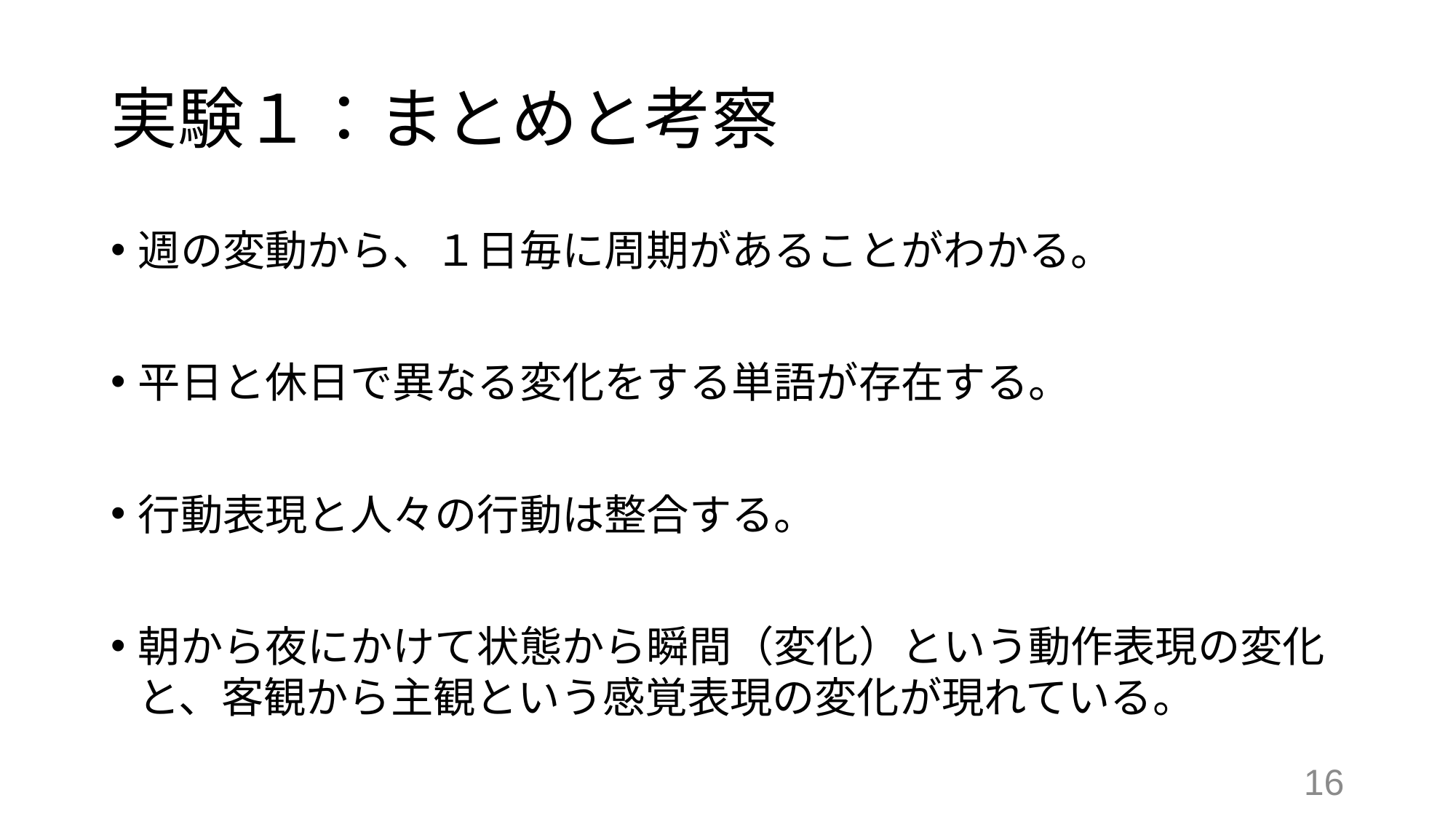

# 実験１：まとめと考察
週の変動から、１日毎に周期があることがわかる。

平日と休日で異なる変化をする単語が存在する。

行動表現と人々の行動は整合する。

朝から夜にかけて状態から瞬間（変化）という動作表現の変化と、客観から主観という感覚表現の変化が現れている。

16